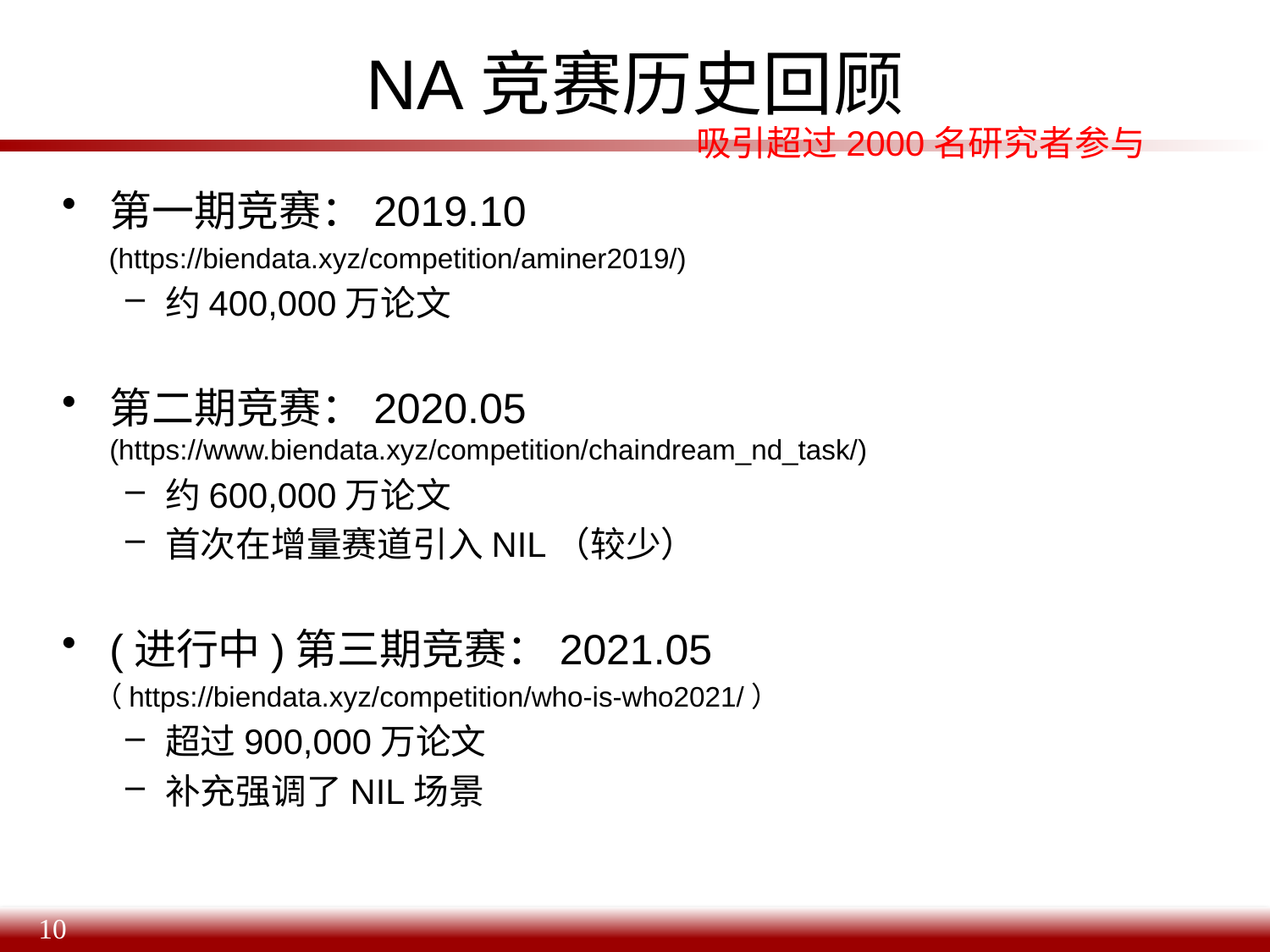

# NA竞赛历史回顾
吸引超过2000名研究者参与
第一期竞赛：2019.10
      (https://biendata.xyz/competition/aminer2019/)
约400,000万论文

第二期竞赛：2020.05 (https://www.biendata.xyz/competition/chaindream_nd_task/)
约600,000万论文
首次在增量赛道引入NIL（较少）

(进行中)第三期竞赛：2021.05
    （https://biendata.xyz/competition/who-is-who2021/）
超过900,000万论文
补充强调了NIL场景